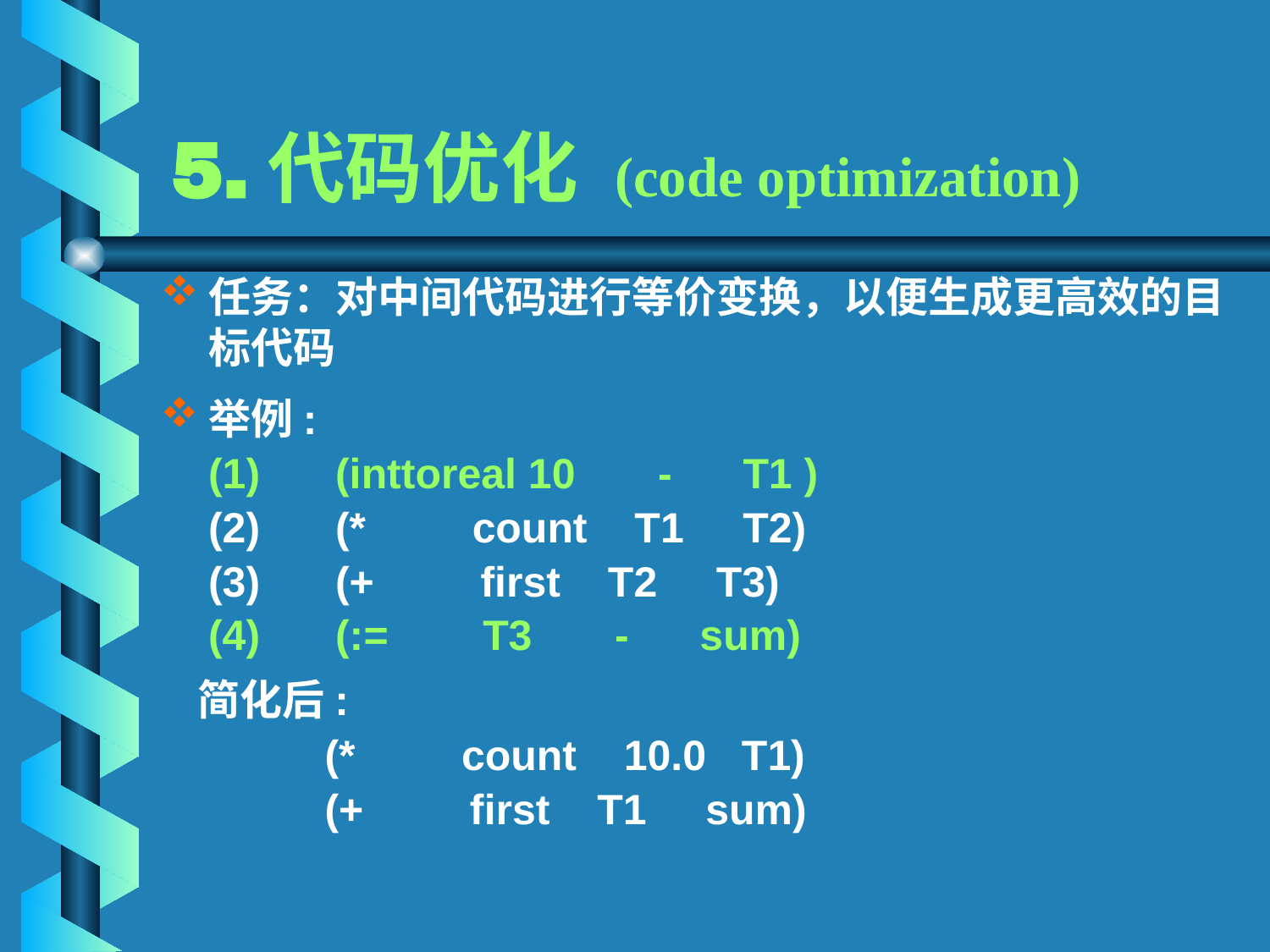

# 5.代码优化 (code optimization)
任务：对中间代码进行等价变换，以便生成更高效的目标代码
举例:
	(1)	(inttoreal 10       -      T1 )
	(2)	(*         count    T1     T2)
	(3)	(+         first    T2     T3)
	(4)	(:=        T3       -      sum)

	简化后:
		(*         count    10.0   T1)
		(+         first    T1     sum)